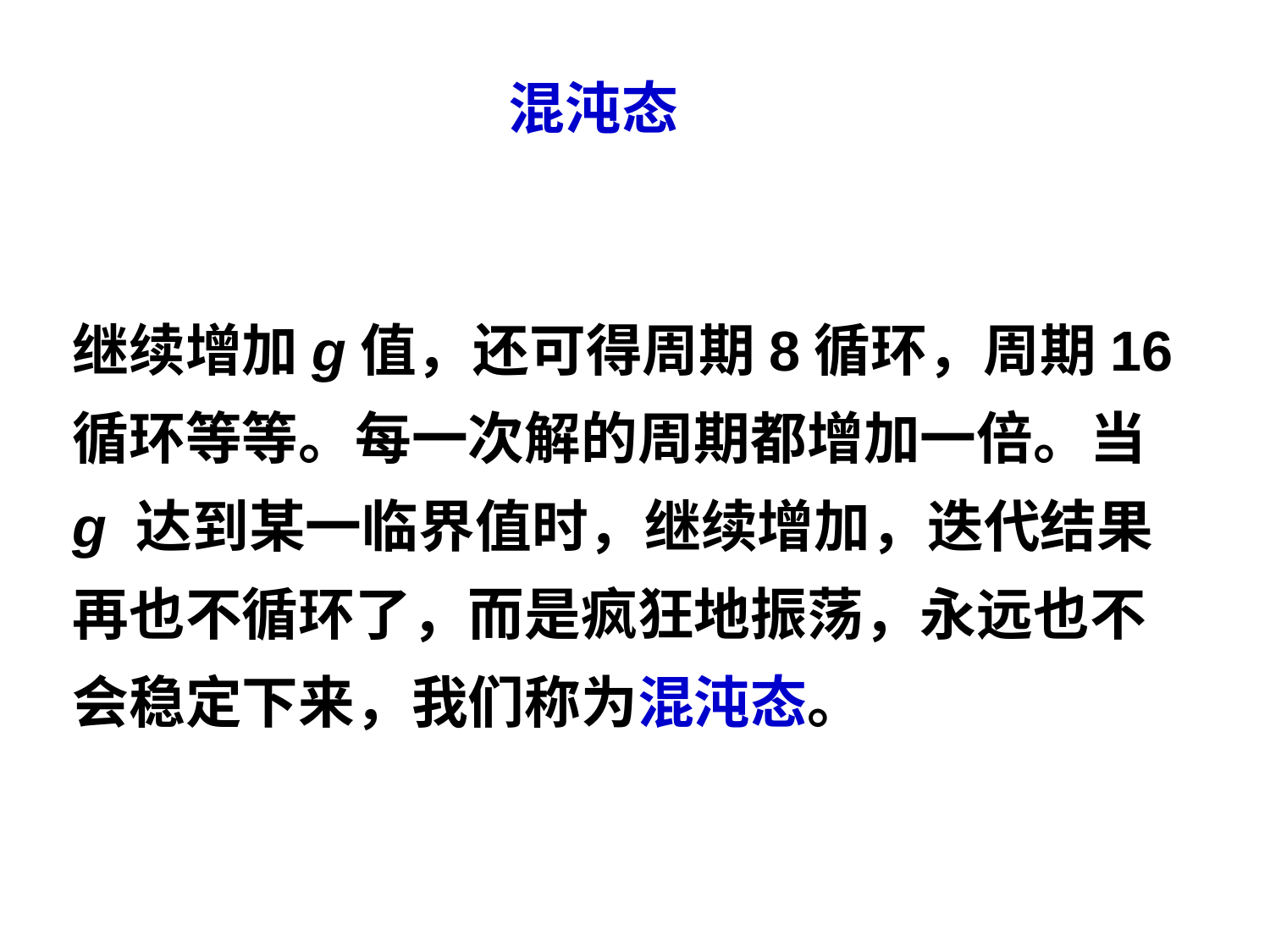

混沌态
继续增加g值，还可得周期8循环，周期16循环等等。每一次解的周期都增加一倍。当 g 达到某一临界值时，继续增加，迭代结果再也不循环了，而是疯狂地振荡，永远也不会稳定下来，我们称为混沌态。